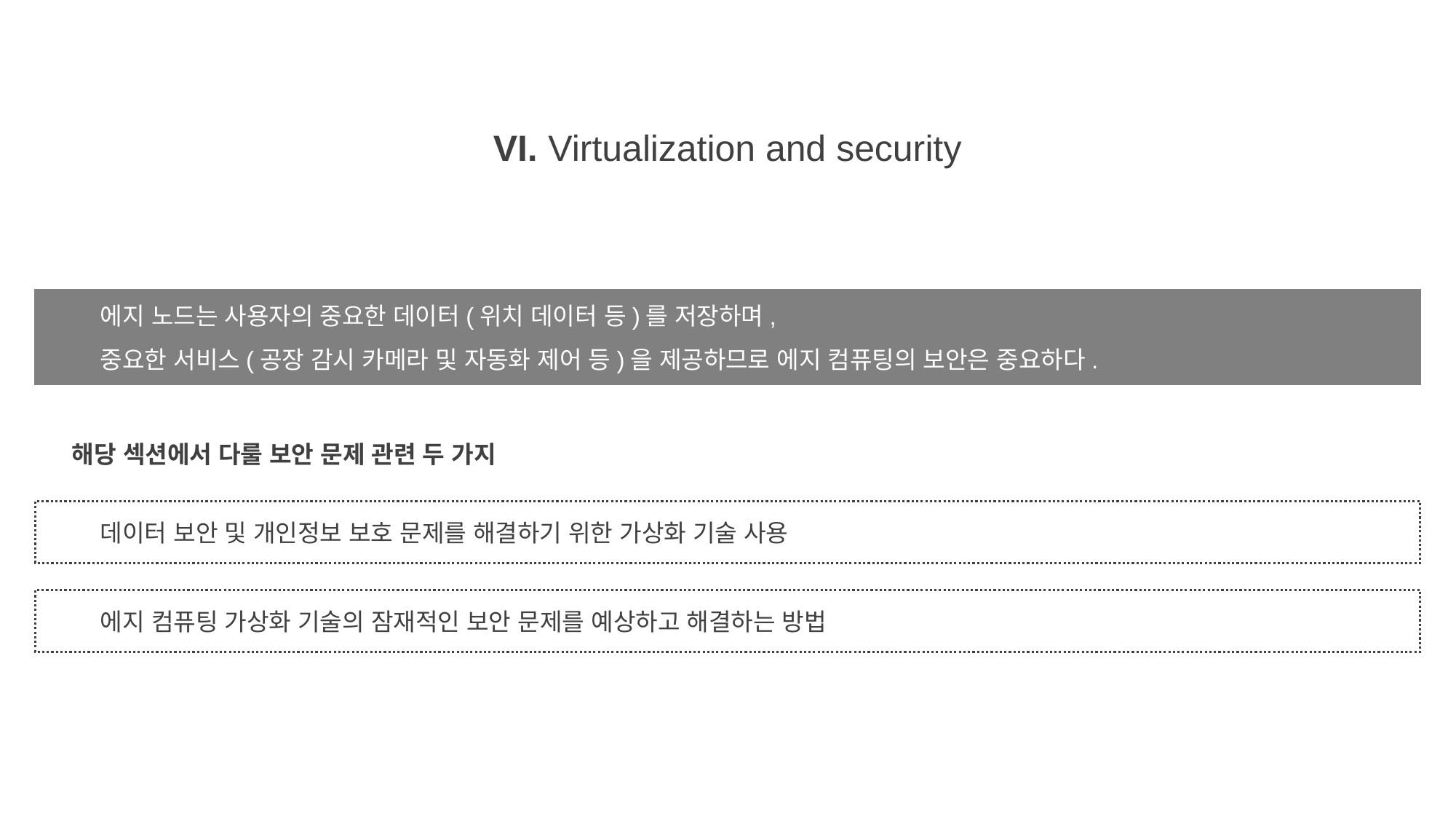

VI. Virtualization and security
에지 노드는 사용자의 중요한 데이터(위치 데이터 등)를 저장하며,
중요한 서비스(공장 감시 카메라 및 자동화 제어 등)을 제공하므로 에지 컴퓨팅의 보안은 중요하다.
해당 섹션에서 다룰 보안 문제 관련 두 가지
데이터 보안 및 개인정보 보호 문제를 해결하기 위한 가상화 기술 사용
에지 컴퓨팅 가상화 기술의 잠재적인 보안 문제를 예상하고 해결하는 방법